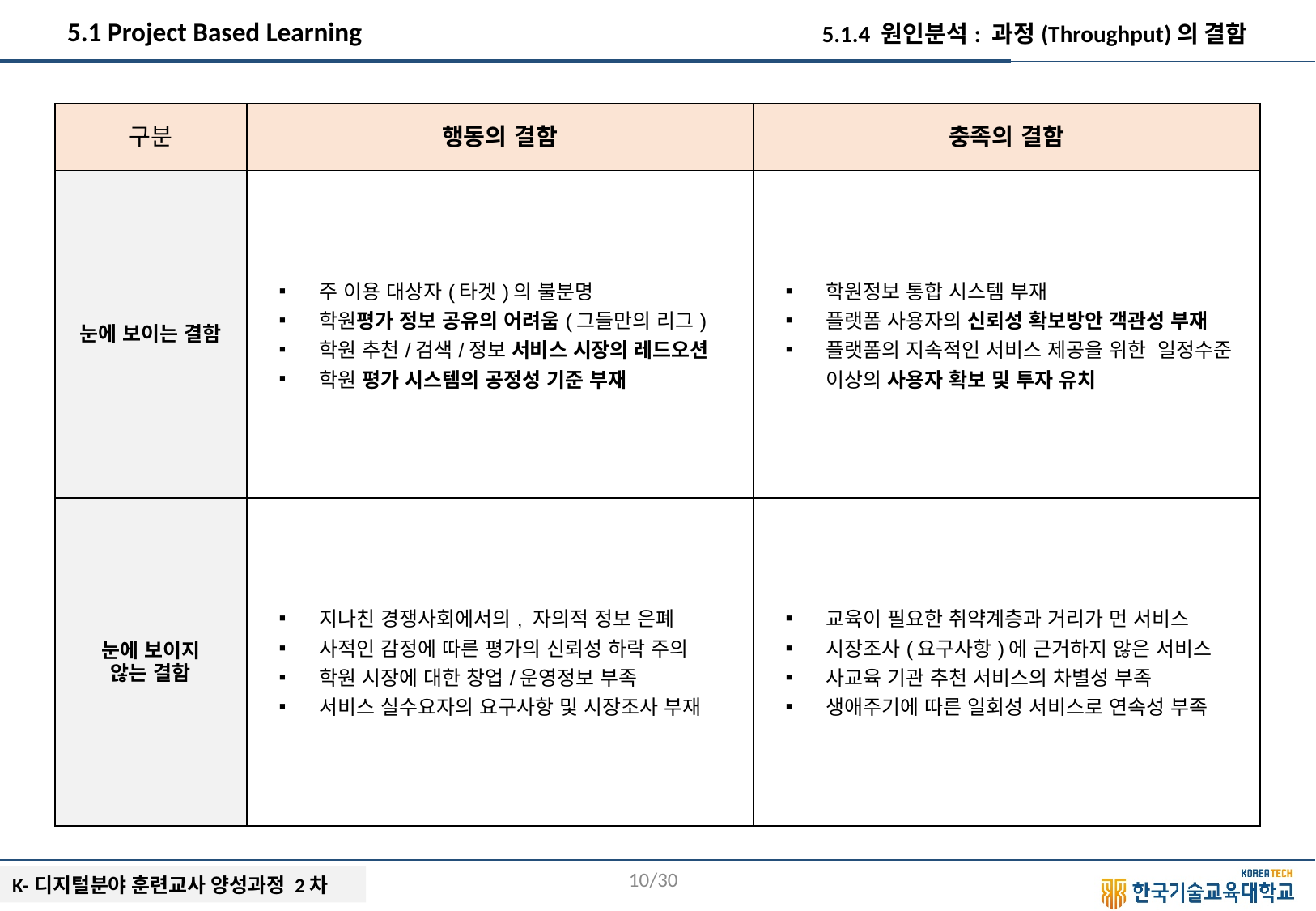

5.1 Project Based Learning
5.1.4 원인분석: 과정(Throughput)의 결함
| 구분 | 행동의 결함 | 충족의 결함 |
| --- | --- | --- |
| 눈에 보이는 결함 | 주 이용 대상자(타겟)의 불분명 학원평가 정보 공유의 어려움(그들만의 리그) 학원 추천/검색/정보 서비스 시장의 레드오션 학원 평가 시스템의 공정성 기준 부재 | 학원정보 통합 시스템 부재 플랫폼 사용자의 신뢰성 확보방안 객관성 부재 플랫폼의 지속적인 서비스 제공을 위한 일정수준 이상의 사용자 확보 및 투자 유치 |
| 눈에 보이지 않는 결함 | 지나친 경쟁사회에서의, 자의적 정보 은폐 사적인 감정에 따른 평가의 신뢰성 하락 주의 학원 시장에 대한 창업/운영정보 부족 서비스 실수요자의 요구사항 및 시장조사 부재 | 교육이 필요한 취약계층과 거리가 먼 서비스 시장조사(요구사항)에 근거하지 않은 서비스 사교육 기관 추천 서비스의 차별성 부족 생애주기에 따른 일회성 서비스로 연속성 부족 |
10/30